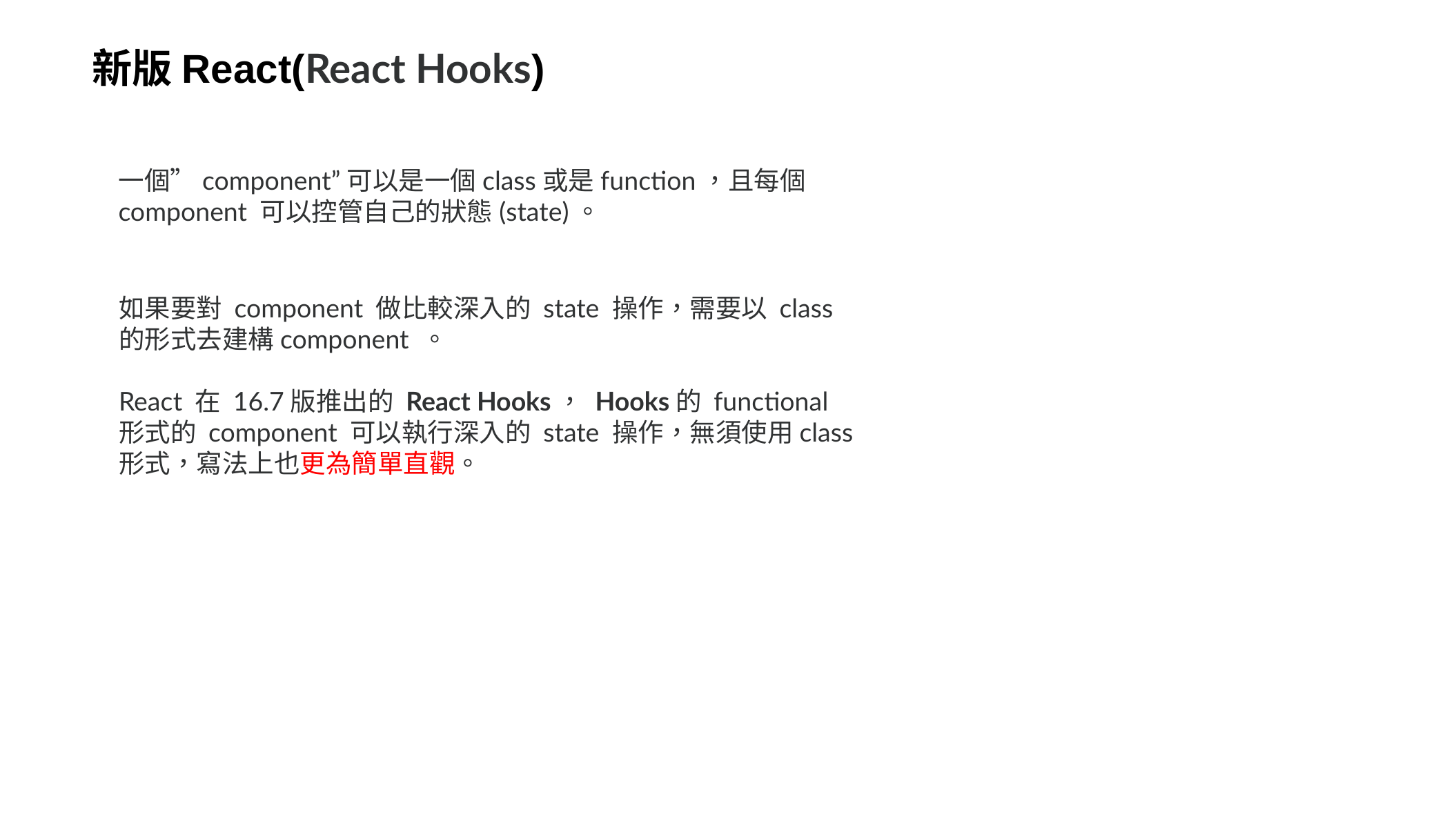

新版React(React Hooks)
一個”component”可以是一個class或是function，且每個 component 可以控管自己的狀態(state)。
如果要對 component 做比較深入的 state 操作，需要以 class 的形式去建構component 。

React 在 16.7版推出的 React Hooks， Hooks的 functional 形式的 component 可以執行深入的 state 操作，無須使用class形式，寫法上也更為簡單直觀。